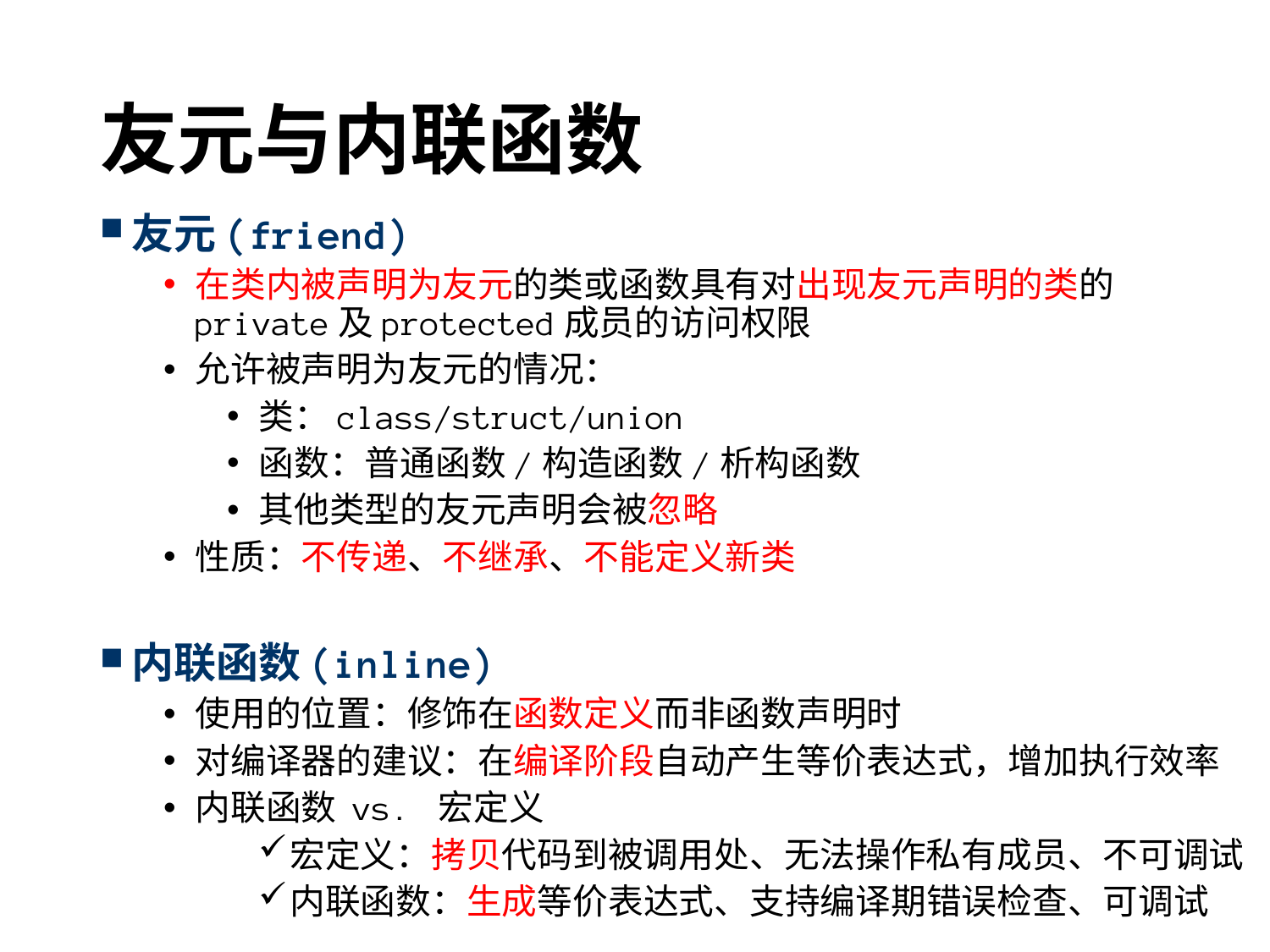

# 友元与内联函数
友元(friend)
在类内被声明为友元的类或函数具有对出现友元声明的类的private及protected成员的访问权限
允许被声明为友元的情况：
类：class/struct/union
函数：普通函数/构造函数/析构函数
其他类型的友元声明会被忽略
性质：不传递、不继承、不能定义新类

内联函数(inline)
使用的位置：修饰在函数定义而非函数声明时
对编译器的建议：在编译阶段自动产生等价表达式，增加执行效率
内联函数 vs. 宏定义
宏定义：拷贝代码到被调用处、无法操作私有成员、不可调试
内联函数：生成等价表达式、支持编译期错误检查、可调试